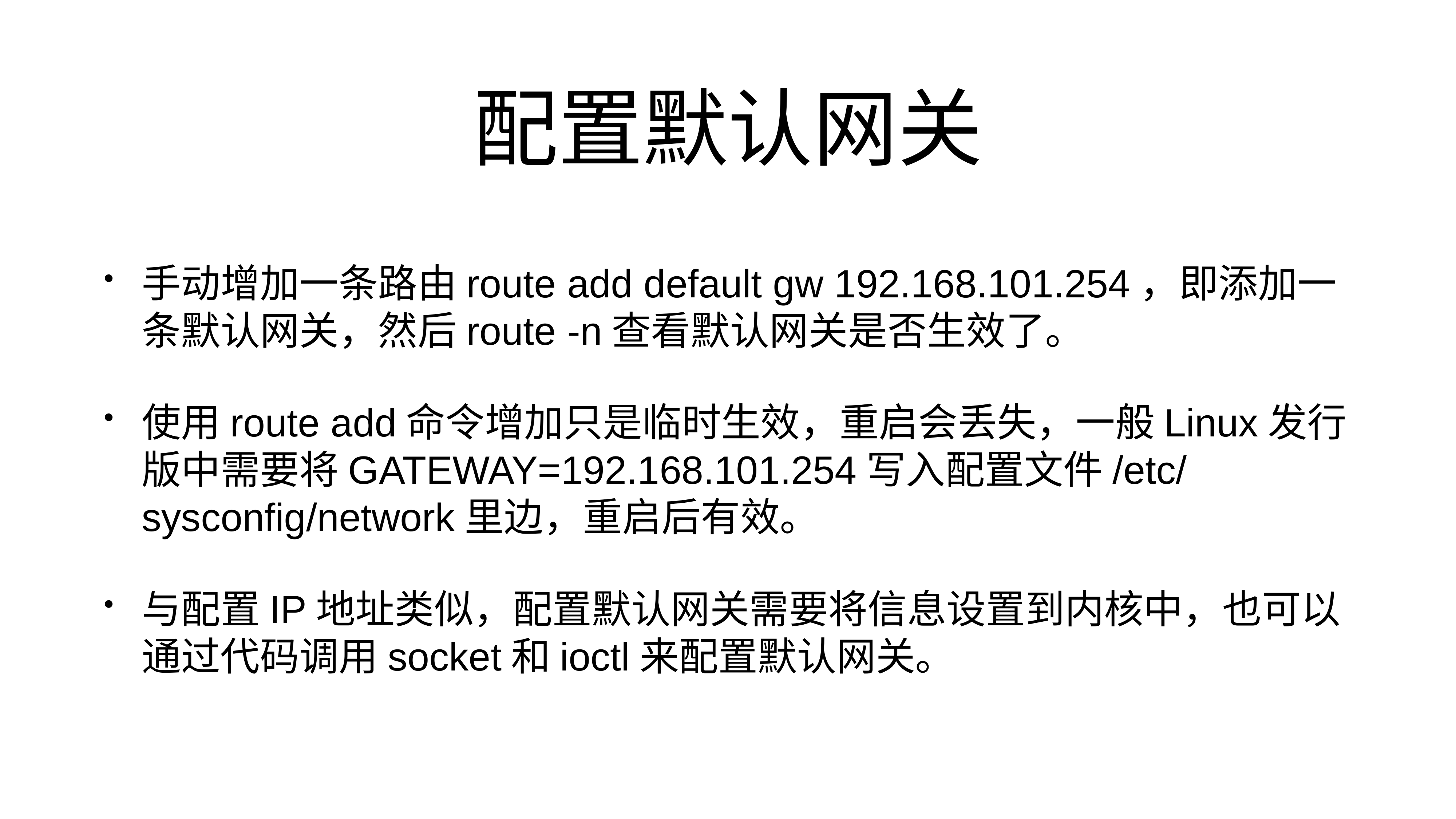

# 配置默认网关
手动增加一条路由route add default gw 192.168.101.254，即添加一条默认网关，然后route -n查看默认网关是否生效了。
使用route add命令增加只是临时生效，重启会丢失，一般Linux发行版中需要将GATEWAY=192.168.101.254写入配置文件/etc/sysconfig/network里边，重启后有效。
与配置IP地址类似，配置默认网关需要将信息设置到内核中，也可以通过代码调用socket和ioctl来配置默认网关。